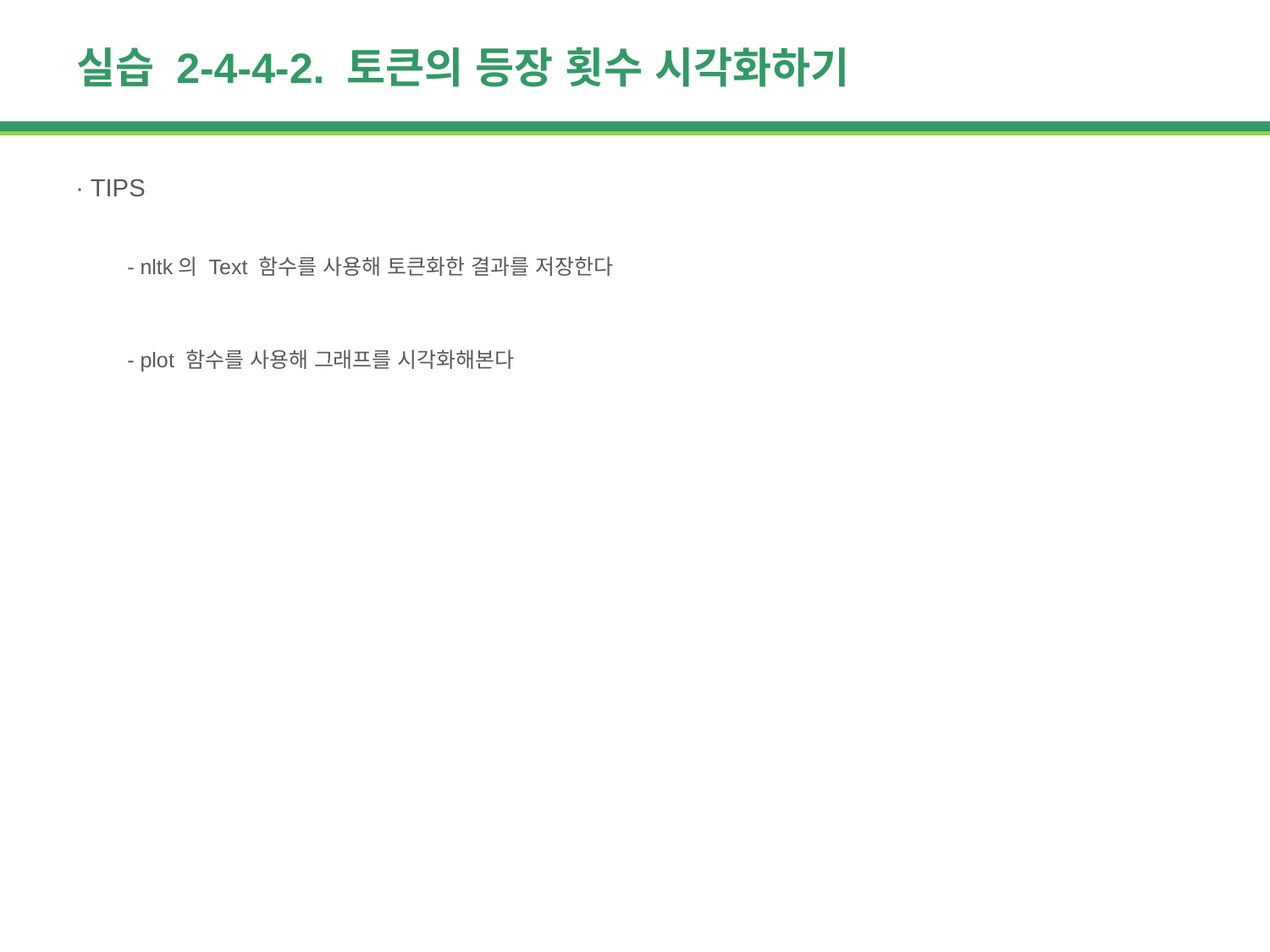

실습 2-4-4-2. 토큰의 등장 횟수 시각화하기

∙ TIPS
- nltk의 Text 함수를 사용해 토큰화한 결과를 저장한다
- plot 함수를 사용해 그래프를 시각화해본다